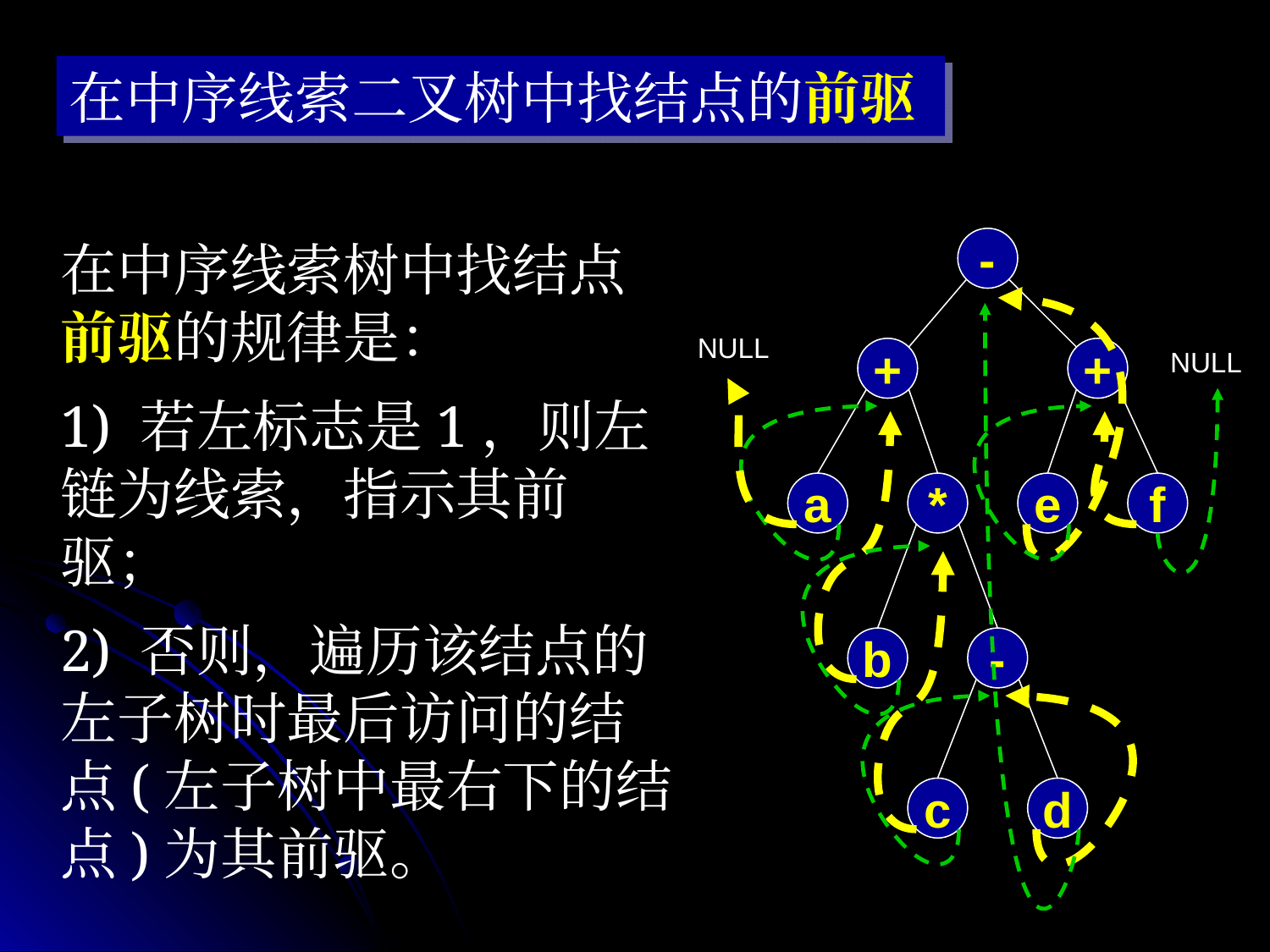

在中序线索二叉树中找结点的前驱
在中序线索树中找结点前驱的规律是：
1) 若左标志是1，则左链为线索，指示其前驱；
2) 否则，遍历该结点的左子树时最后访问的结点(左子树中最右下的结点)为其前驱。
-

NULL
+
+
NULL

a
*
e
f

b
-

c
d